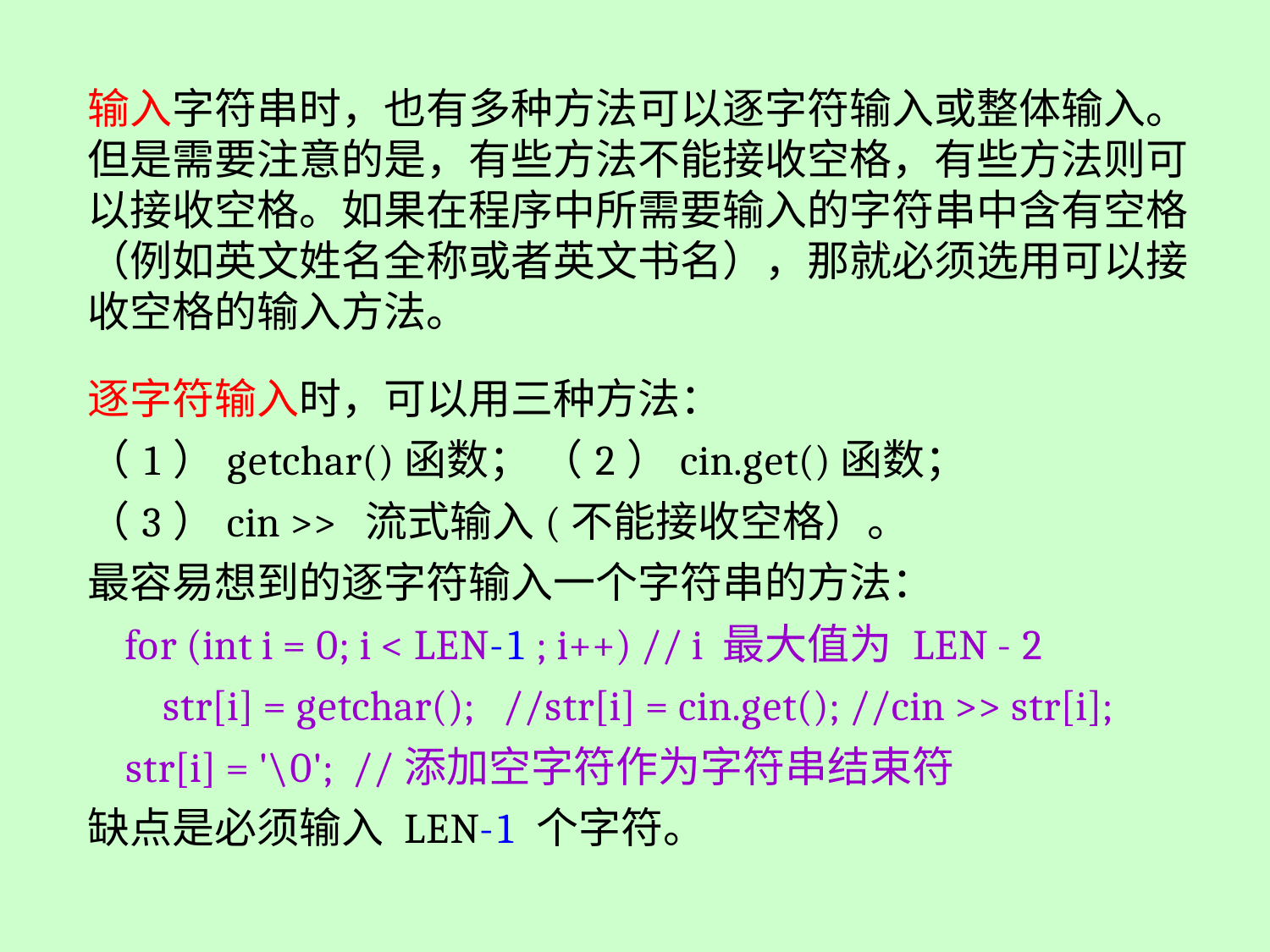

输入字符串时，也有多种方法可以逐字符输入或整体输入。但是需要注意的是，有些方法不能接收空格，有些方法则可以接收空格。如果在程序中所需要输入的字符串中含有空格（例如英文姓名全称或者英文书名），那就必须选用可以接收空格的输入方法。
逐字符输入时，可以用三种方法：
（1）getchar()函数； （2）cin.get()函数；
（3）cin >>  流式输入(不能接收空格）。
最容易想到的逐字符输入一个字符串的方法：
    for (int i = 0; i < LEN-1 ; i++) // i 最大值为 LEN - 2
        str[i] = getchar();   //str[i] = cin.get(); //cin >> str[i];
    str[i] = '\0';  //添加空字符作为字符串结束符
缺点是必须输入 LEN-1 个字符。
75